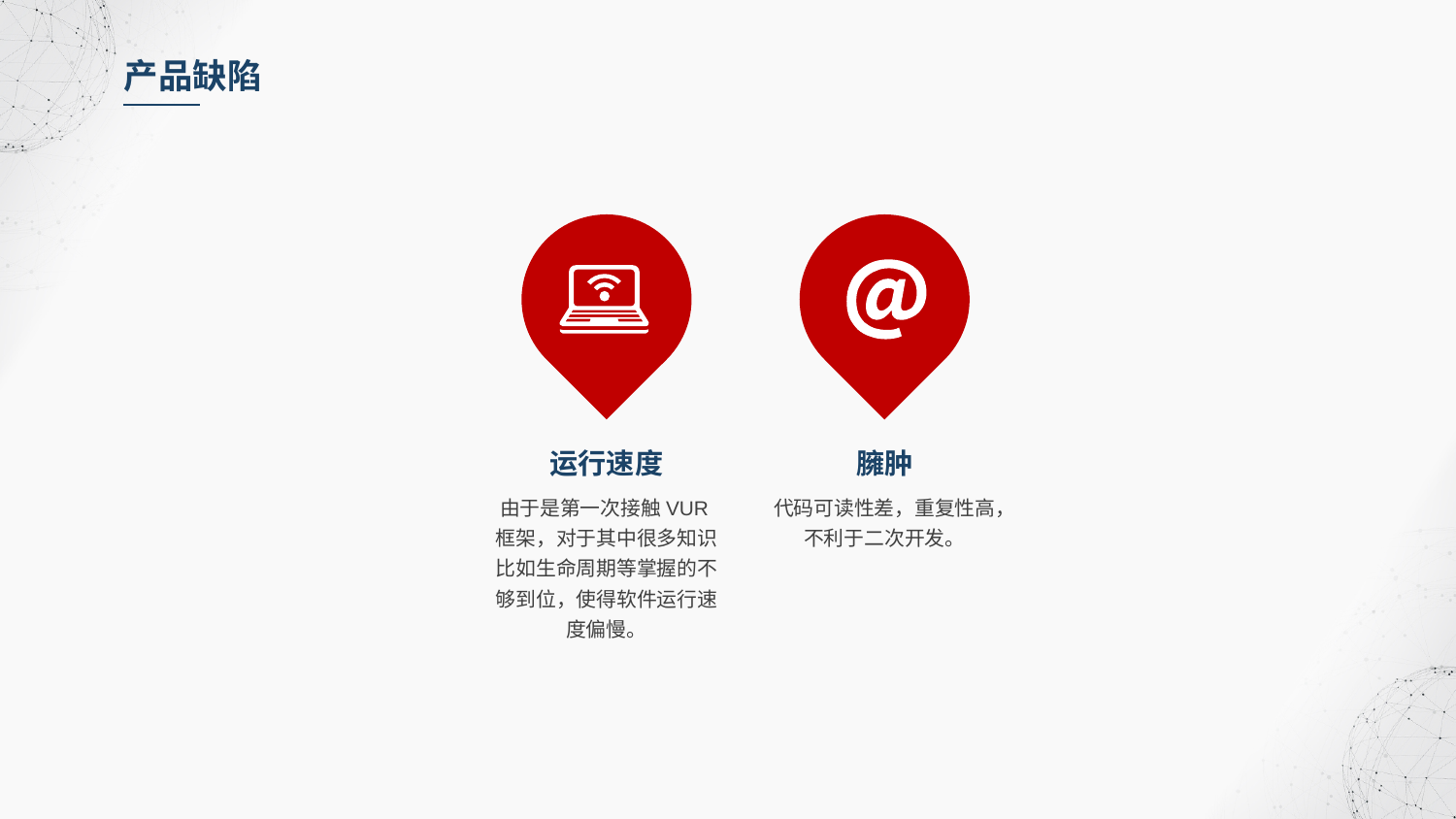

产品缺陷

运行速度
臃肿
由于是第一次接触VUR框架，对于其中很多知识比如生命周期等掌握的不够到位，使得软件运行速度偏慢。
代码可读性差，重复性高，不利于二次开发。